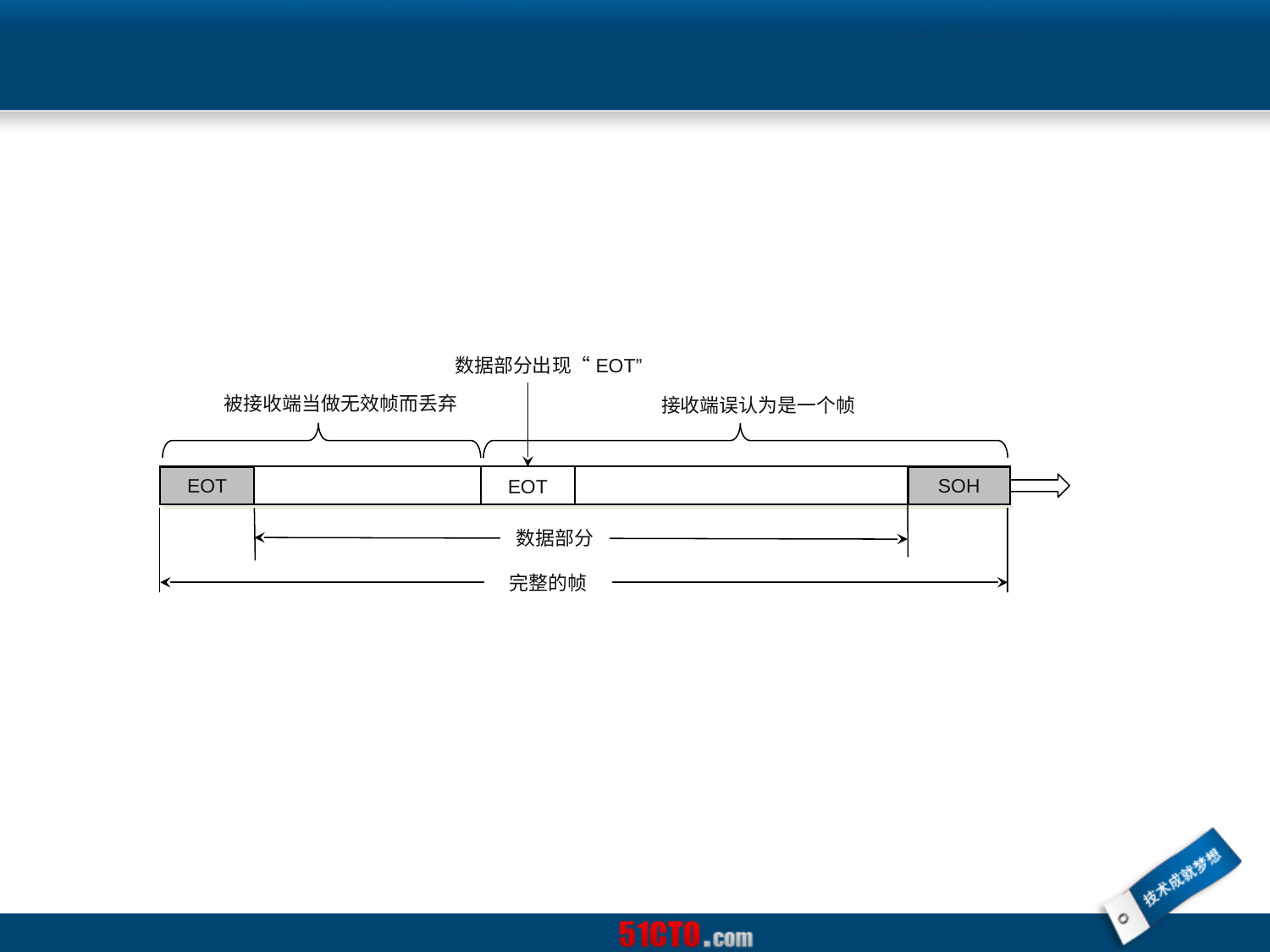

数据部分出现“EOT”
被接收端当做无效帧而丢弃
接收端误认为是一个帧

EOT
EOT
SOH

数据部分
完整的帧